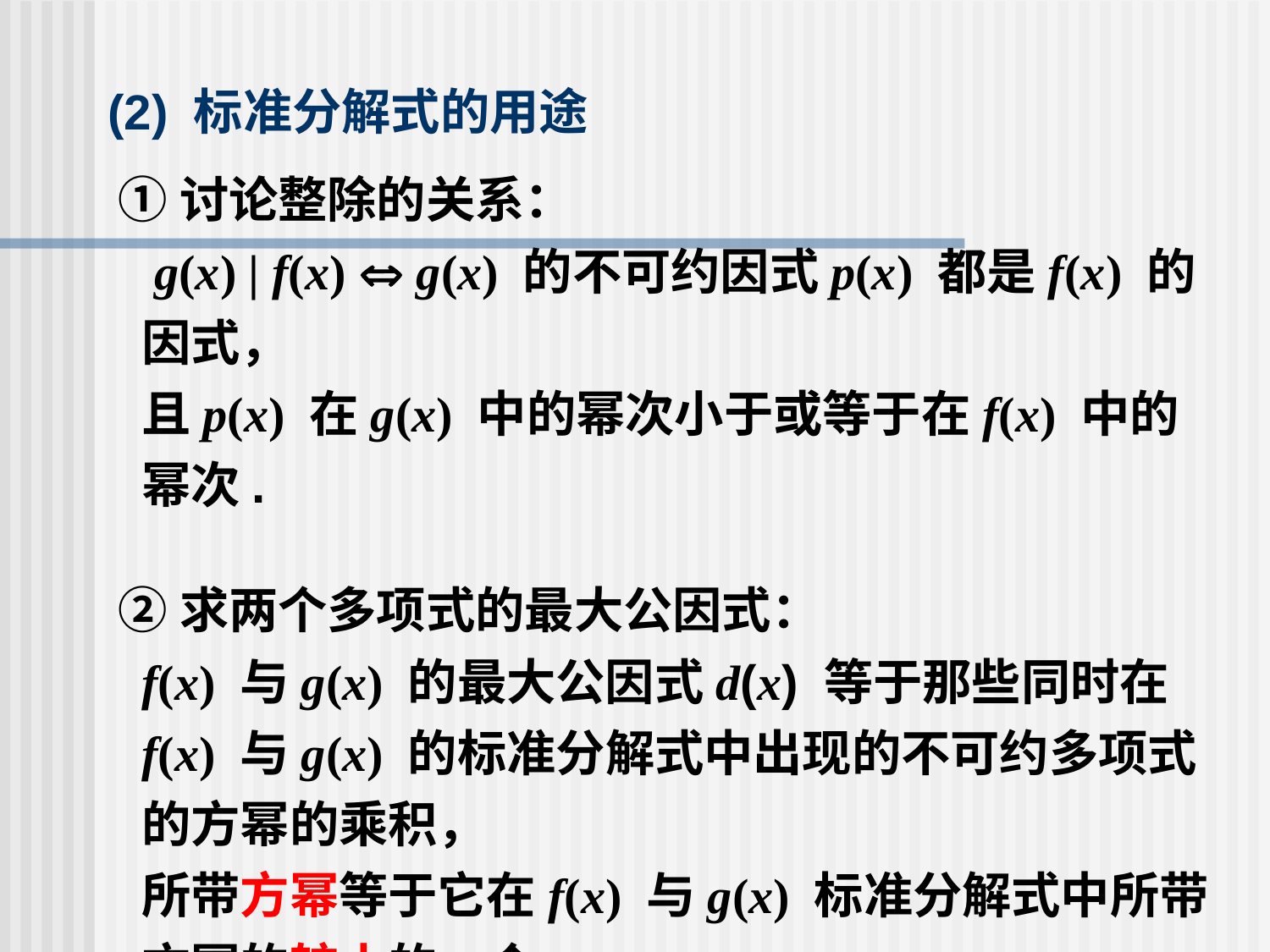

# (2) 标准分解式的用途
①讨论整除的关系：
 g(x) | f(x) ⇔ g(x) 的不可约因式p(x) 都是f(x) 的因式，
且p(x) 在g(x) 中的幂次小于或等于在f(x) 中的幂次.

②求两个多项式的最大公因式：
f(x) 与g(x) 的最大公因式d(x) 等于那些同时在f(x) 与g(x) 的标准分解式中出现的不可约多项式的方幂的乘积，
所带方幂等于它在f(x) 与g(x) 标准分解式中所带方幂的较小的一个.